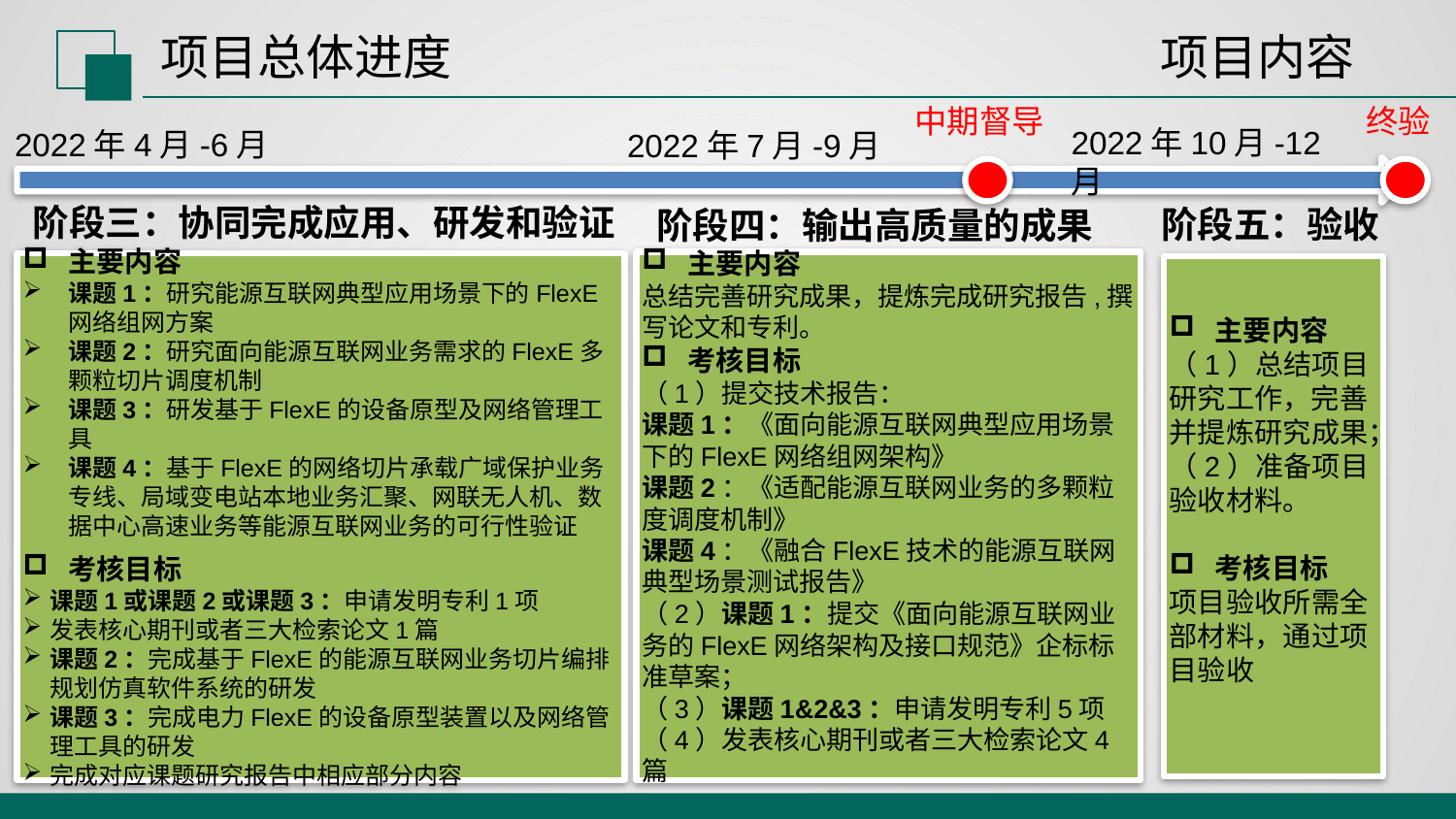

项目总体进度
项目内容
终验
中期督导
2022年10月-12月
2022年4月-6月
2022年7月-9月

阶段三：协同完成应用、研发和验证
阶段五：验收
阶段四：输出高质量的成果
主要内容
总结完善研究成果，提炼完成研究报告,撰写论文和专利。
考核目标
（1）提交技术报告：
课题1：《面向能源互联网典型应用场景下的FlexE网络组网架构》
课题2：《适配能源互联网业务的多颗粒度调度机制》
课题4：《融合FlexE技术的能源互联网典型场景测试报告》
（2）课题1：提交《面向能源互联网业务的FlexE网络架构及接口规范》企标标准草案；
（3）课题1&2&3：申请发明专利5项
（4）发表核心期刊或者三大检索论文4篇
主要内容
课题1：研究能源互联网典型应用场景下的FlexE网络组网方案
课题2：研究面向能源互联网业务需求的FlexE多颗粒切片调度机制
课题3：研发基于FlexE的设备原型及网络管理工具
课题4：基于FlexE的网络切片承载广域保护业务专线、局域变电站本地业务汇聚、网联无人机、数据中心高速业务等能源互联网业务的可行性验证
考核目标
课题1或课题2或课题3：申请发明专利1项
发表核心期刊或者三大检索论文1篇
课题2：完成基于FlexE的能源互联网业务切片编排规划仿真软件系统的研发
课题3：完成电力FlexE的设备原型装置以及网络管理工具的研发
完成对应课题研究报告中相应部分内容
主要内容
（1）总结项目研究工作，完善并提炼研究成果；
（2）准备项目验收材料。

考核目标
项目验收所需全部材料，通过项目验收